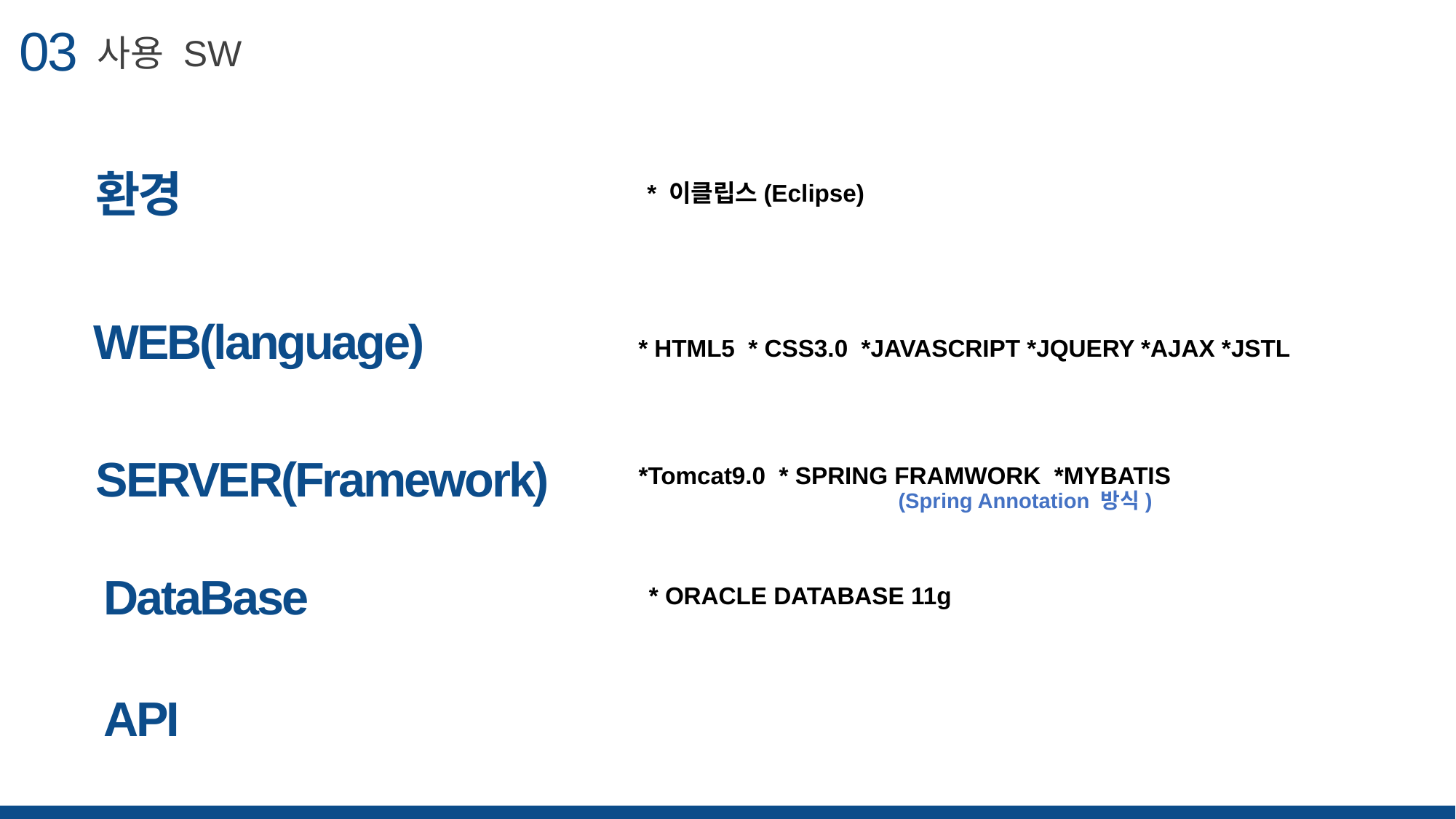

03
사용 SW
환경
* 이클립스(Eclipse)
“ 해당 슬라이드의 핵심 내용을 적어주세요 ”
WEB(language)
* HTML5  * CSS3.0  *JAVASCRIPT *JQUERY *AJAX *JSTL
SERVER(Framework)
*Tomcat9.0  * SPRING FRAMWORK  *MYBATIS
(Spring Annotation 방식)
DataBase
* ORACLE DATABASE 11g
API